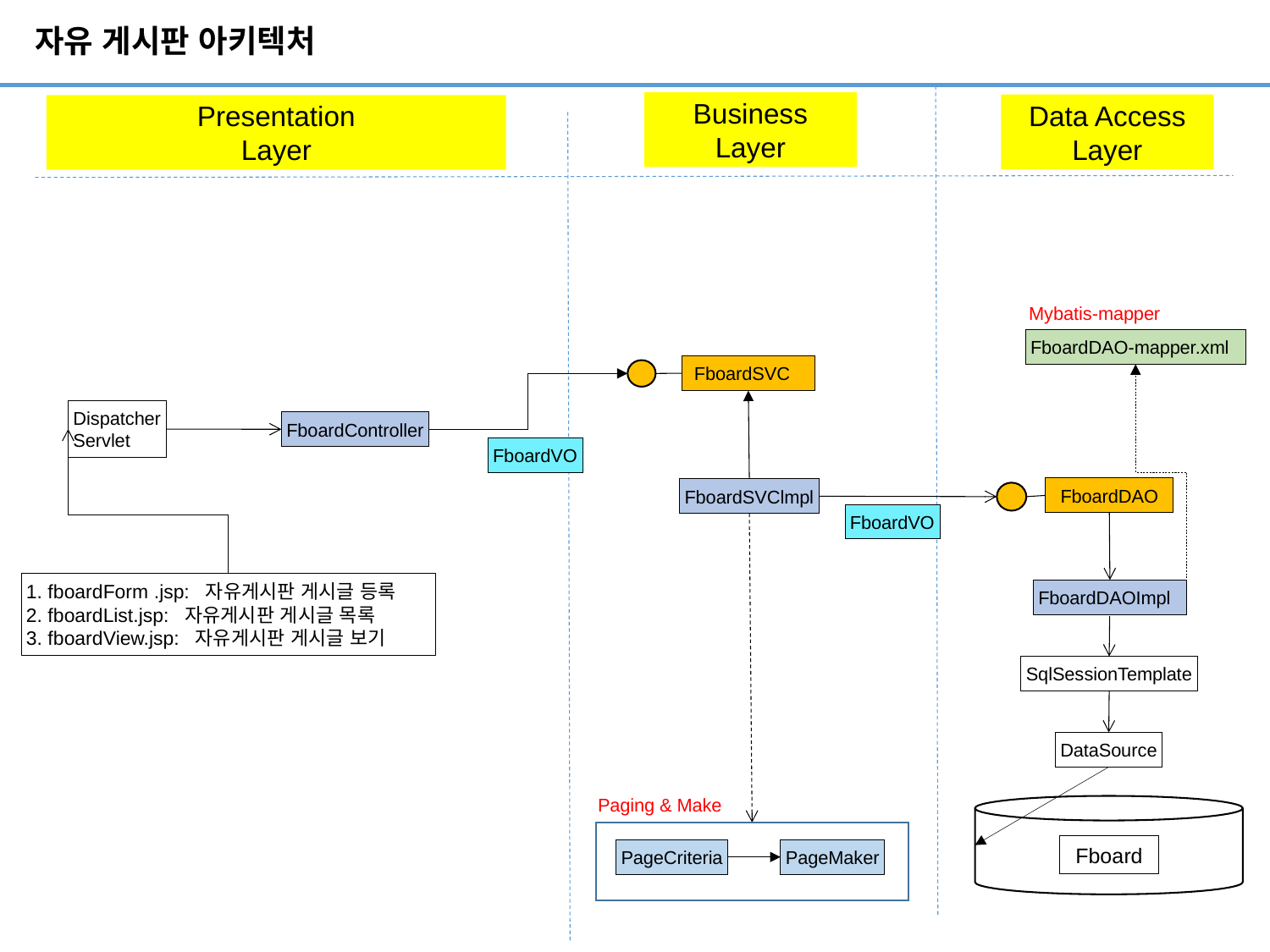

# 자유 게시판 아키텍처

Business
Layer
Data Access
Layer
Presentation
Layer
Mybatis-mapper
FboardDAO-mapper.xml
FboardSVC

Dispatcher
Servlet
FboardController
FboardVO
FboardDAO

FboardSVClmpl
FboardVO
1. fboardForm .jsp:  자유게시판 게시글 등록
2. fboardList.jsp:  자유게시판 게시글 목록
3. fboardView.jsp:  자유게시판 게시글 보기
FboardDAOImpl
SqlSessionTemplate
DataSource
Paging & Make

Fboard

PageCriteria
PageMaker